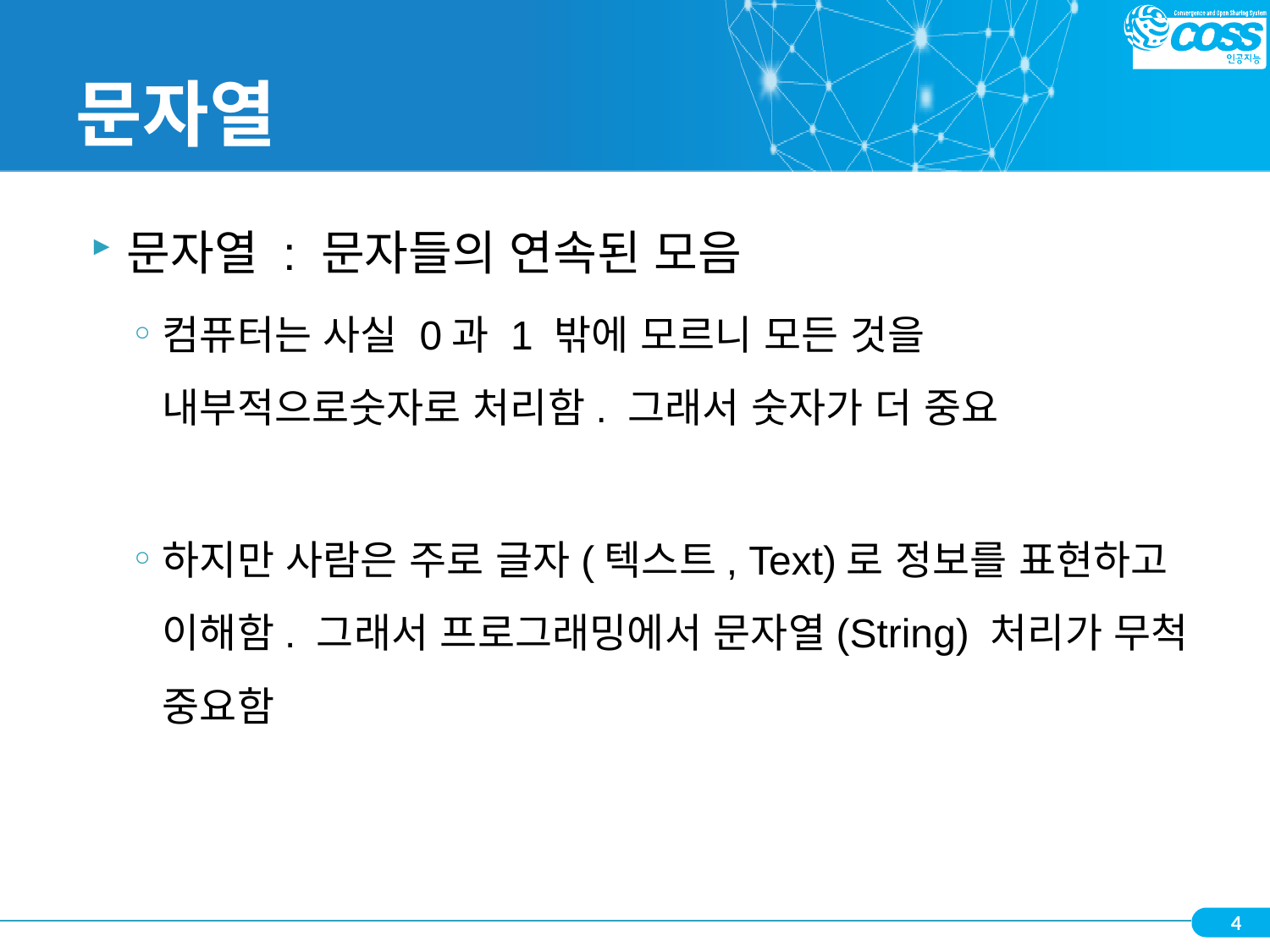

# 문자열
문자열 : 문자들의 연속된 모음
컴퓨터는 사실 0과 1 밖에 모르니 모든 것을 내부적으로숫자로 처리함. 그래서 숫자가 더 중요

하지만 사람은 주로 글자(텍스트, Text)로 정보를 표현하고 이해함. 그래서 프로그래밍에서 문자열(String) 처리가 무척 중요함